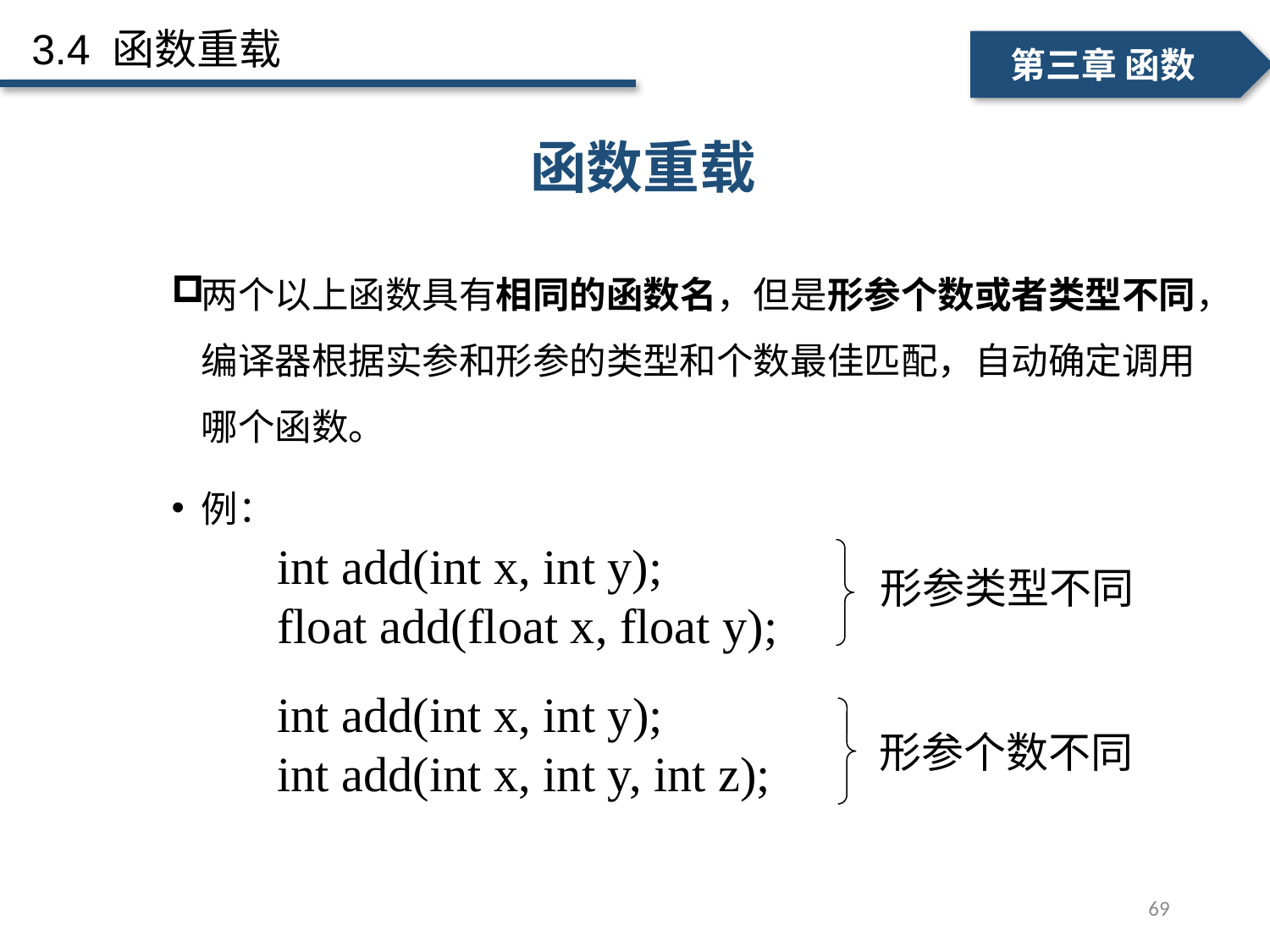

3.4 函数重载
一、个人简介
二、学术成绩

第三章 函数

函数重载
     函   数   重   载
两个以上函数具有相同的函数名，但是形参个数或者类型不同，编译器根据实参和形参的类型和个数最佳匹配，自动确定调用哪个函数。
例：
int add(int x, int y);
float add(float x, float y);

形参类型不同
int add(int x, int y);
int add(int x, int y, int z);

形参个数不同
69